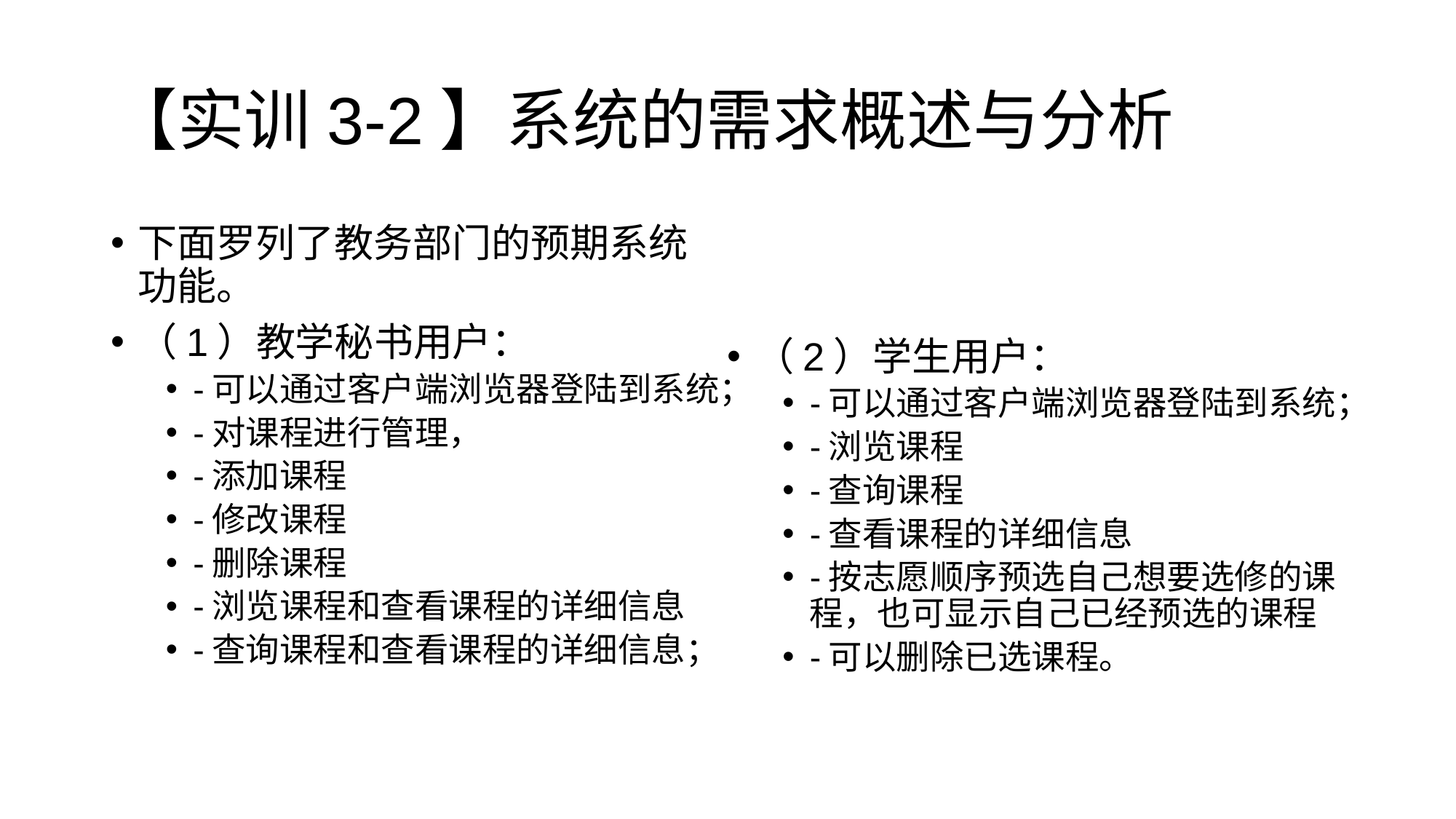

# 【实训3-2】系统的需求概述与分析
下面罗列了教务部门的预期系统功能。
（1）教学秘书用户：
-可以通过客户端浏览器登陆到系统；
-对课程进行管理，
-添加课程
-修改课程
-删除课程
-浏览课程和查看课程的详细信息
-查询课程和查看课程的详细信息；

（2）学生用户：
-可以通过客户端浏览器登陆到系统；
-浏览课程
-查询课程
-查看课程的详细信息
-按志愿顺序预选自己想要选修的课程，也可显示自己已经预选的课程
-可以删除已选课程。